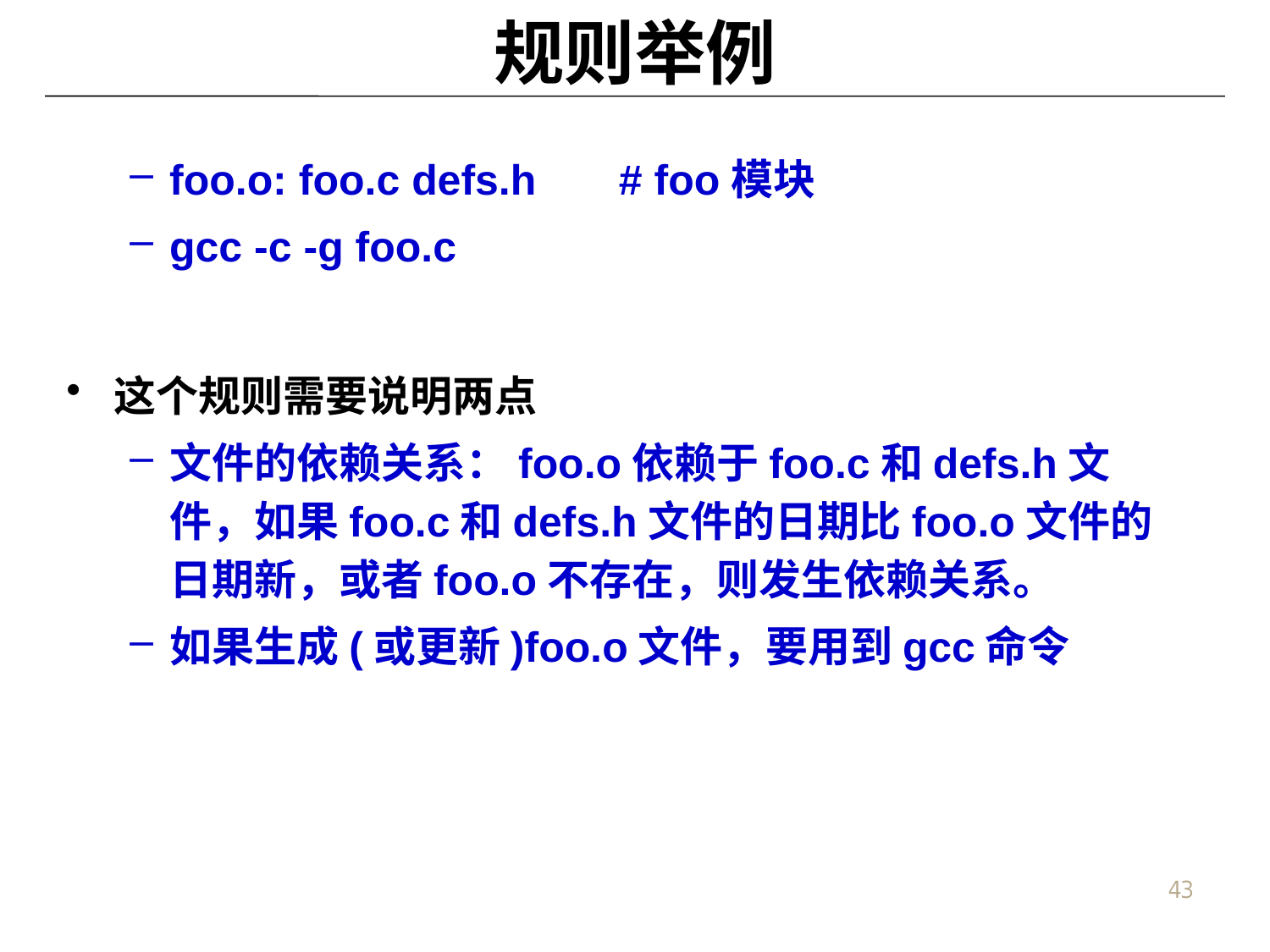

# 规则举例
foo.o: foo.c defs.h       # foo模块
gcc -c -g foo.c

这个规则需要说明两点
文件的依赖关系：foo.o依赖于foo.c和defs.h文件，如果foo.c和defs.h文件的日期比foo.o文件的日期新，或者foo.o不存在，则发生依赖关系。
如果生成(或更新)foo.o文件，要用到gcc命令
43